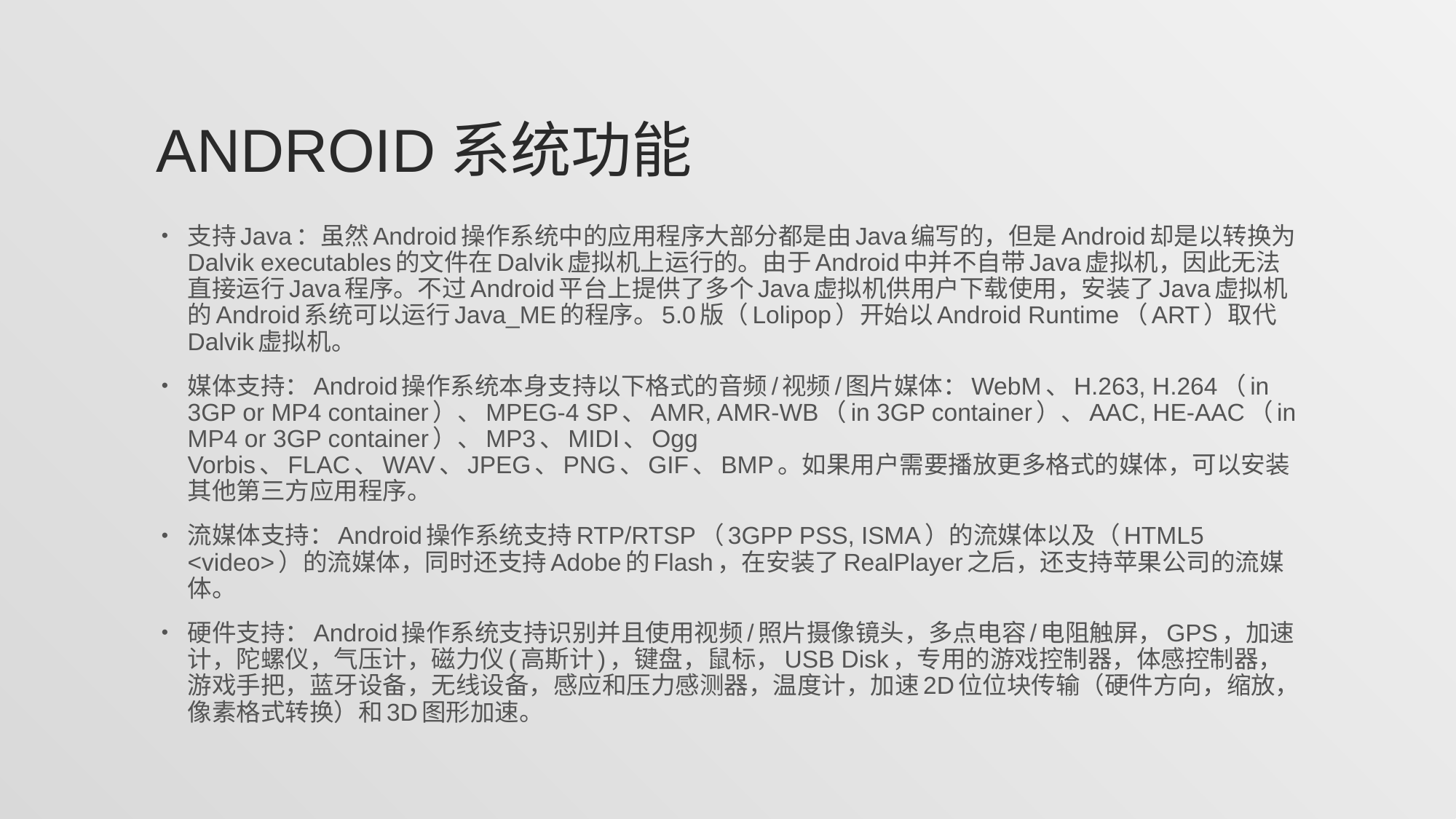

# Android系统功能
支持Java：虽然Android操作系统中的应用程序大部分都是由Java编写的，但是Android却是以转换为Dalvik executables的文件在Dalvik虚拟机上运行的。由于Android中并不自带Java虚拟机，因此无法直接运行Java程序。不过Android平台上提供了多个Java虚拟机供用户下载使用，安装了Java虚拟机的Android系统可以运行Java_ME的程序。5.0版（Lolipop）开始以Android Runtime（ART）取代Dalvik虚拟机。
媒体支持：Android操作系统本身支持以下格式的音频/视频/图片媒体：WebM、H.263, H.264（in 3GP or MP4 container）、MPEG-4 SP、AMR, AMR-WB（in 3GP container）、AAC, HE-AAC（in MP4 or 3GP container）、MP3、MIDI、Ogg Vorbis、FLAC、WAV、JPEG、PNG、GIF、BMP。如果用户需要播放更多格式的媒体，可以安装其他第三方应用程序。
流媒体支持：Android操作系统支持RTP/RTSP（3GPP PSS, ISMA）的流媒体以及（HTML5 <video>）的流媒体，同时还支持Adobe的Flash，在安装了RealPlayer之后，还支持苹果公司的流媒体。
硬件支持：Android操作系统支持识别并且使用视频/照片摄像镜头，多点电容/电阻触屏，GPS，加速计，陀螺仪，气压计，磁力仪(高斯计)，键盘，鼠标，USB Disk，专用的游戏控制器，体感控制器，游戏手把，蓝牙设备，无线设备，感应和压力感测器，温度计，加速2D位位块传输（硬件方向，缩放，像素格式转换）和3D图形加速。